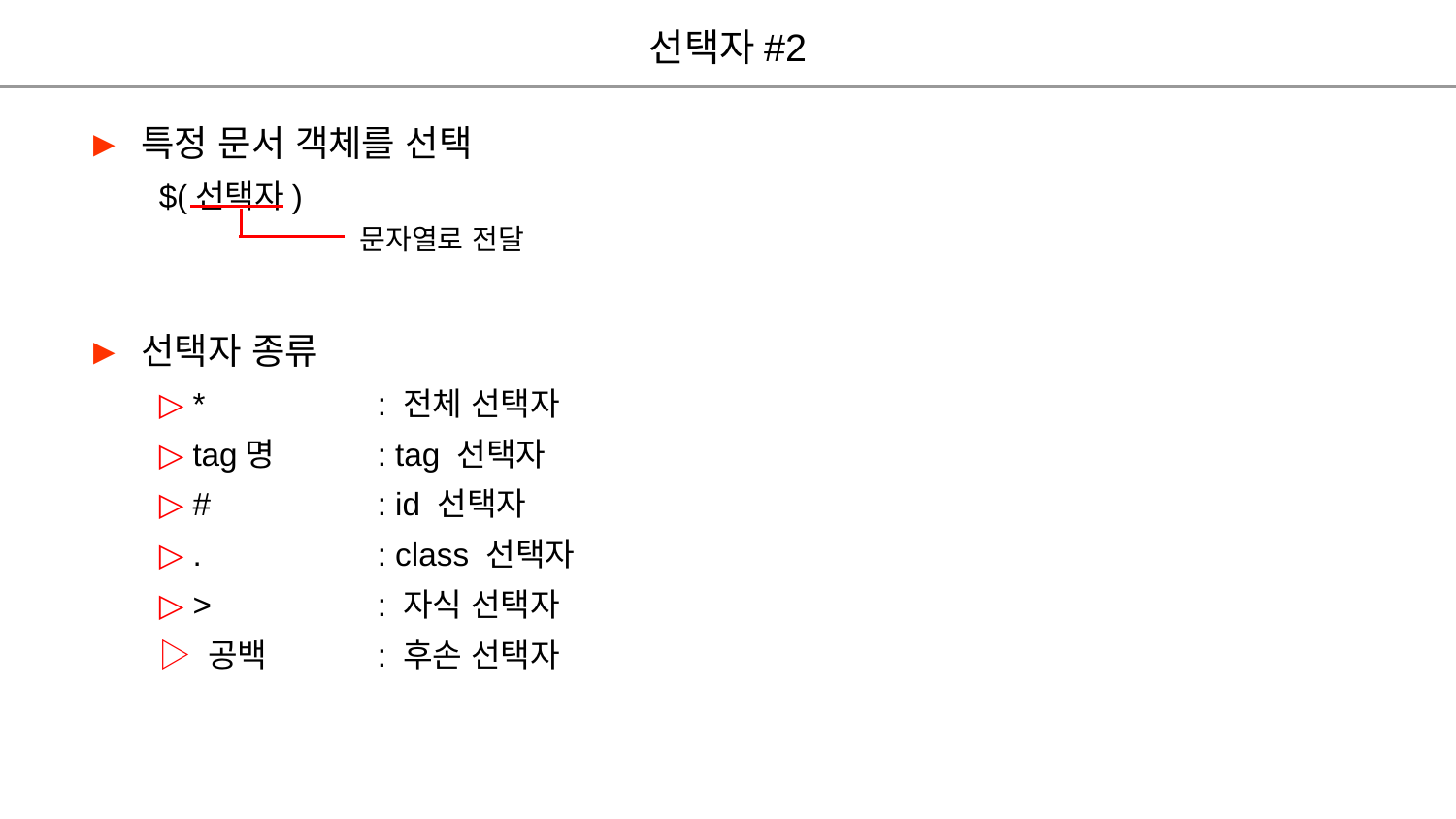

선택자#2
► 특정 문서 객체를 선택
$(선택자)

► 선택자 종류
▷ *		: 전체 선택자
▷ tag명	: tag 선택자
▷ #		: id 선택자
▷ .		: class 선택자
▷ >		: 자식 선택자
▷ 공백	: 후손 선택자
문자열로 전달